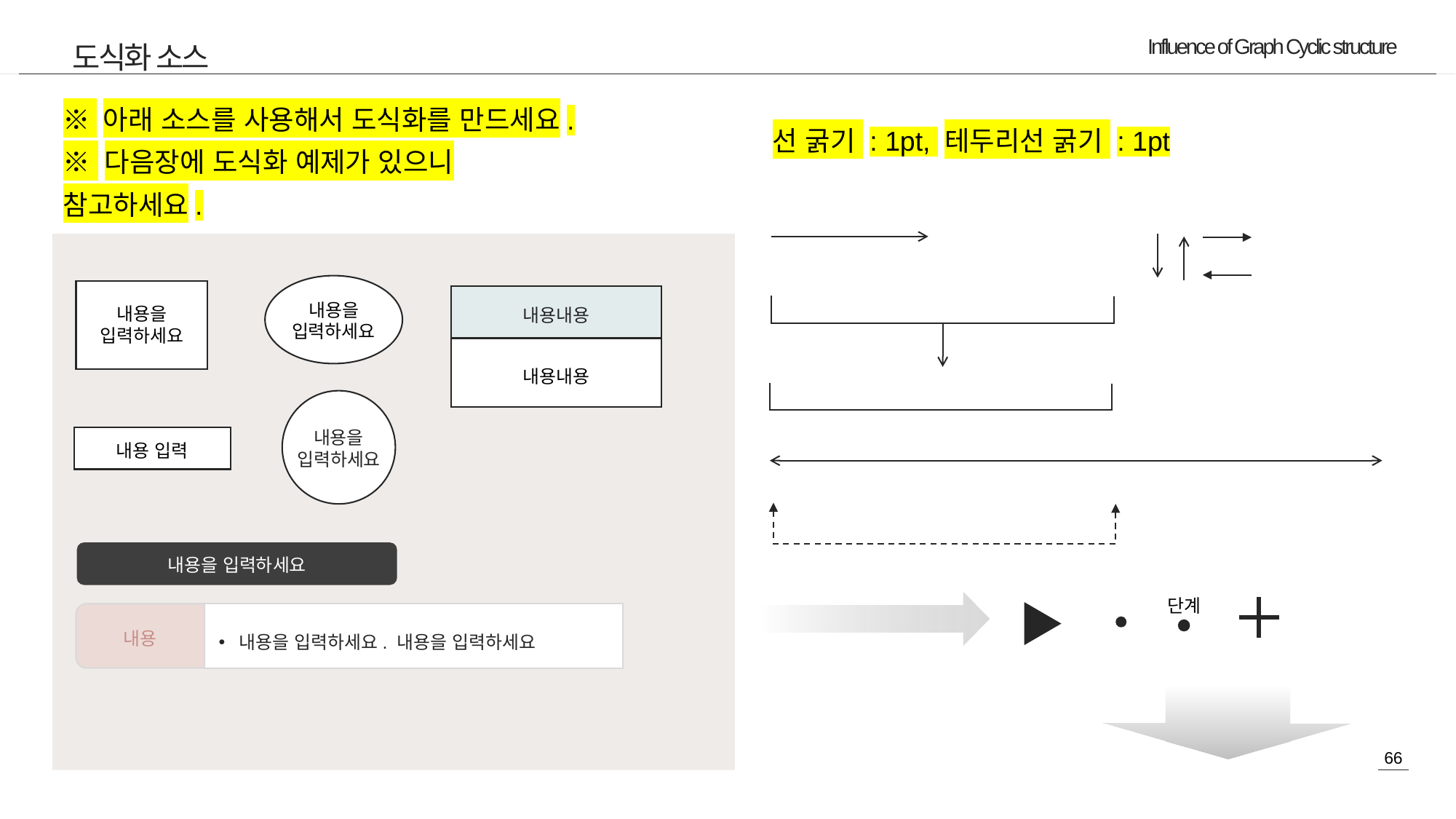

도식화 소스
선 굵기 : 1pt, 테두리선 굵기 : 1pt
※ 아래 소스를 사용해서 도식화를 만드세요.
※ 다음장에 도식화 예제가 있으니 참고하세요.

내용을
입력하세요

내용을
입력하세요

내용내용
내용내용

내용을
입력하세요

내용 입력

내용을 입력하세요
단계

내용을 입력하세요. 내용을 입력하세요
내용